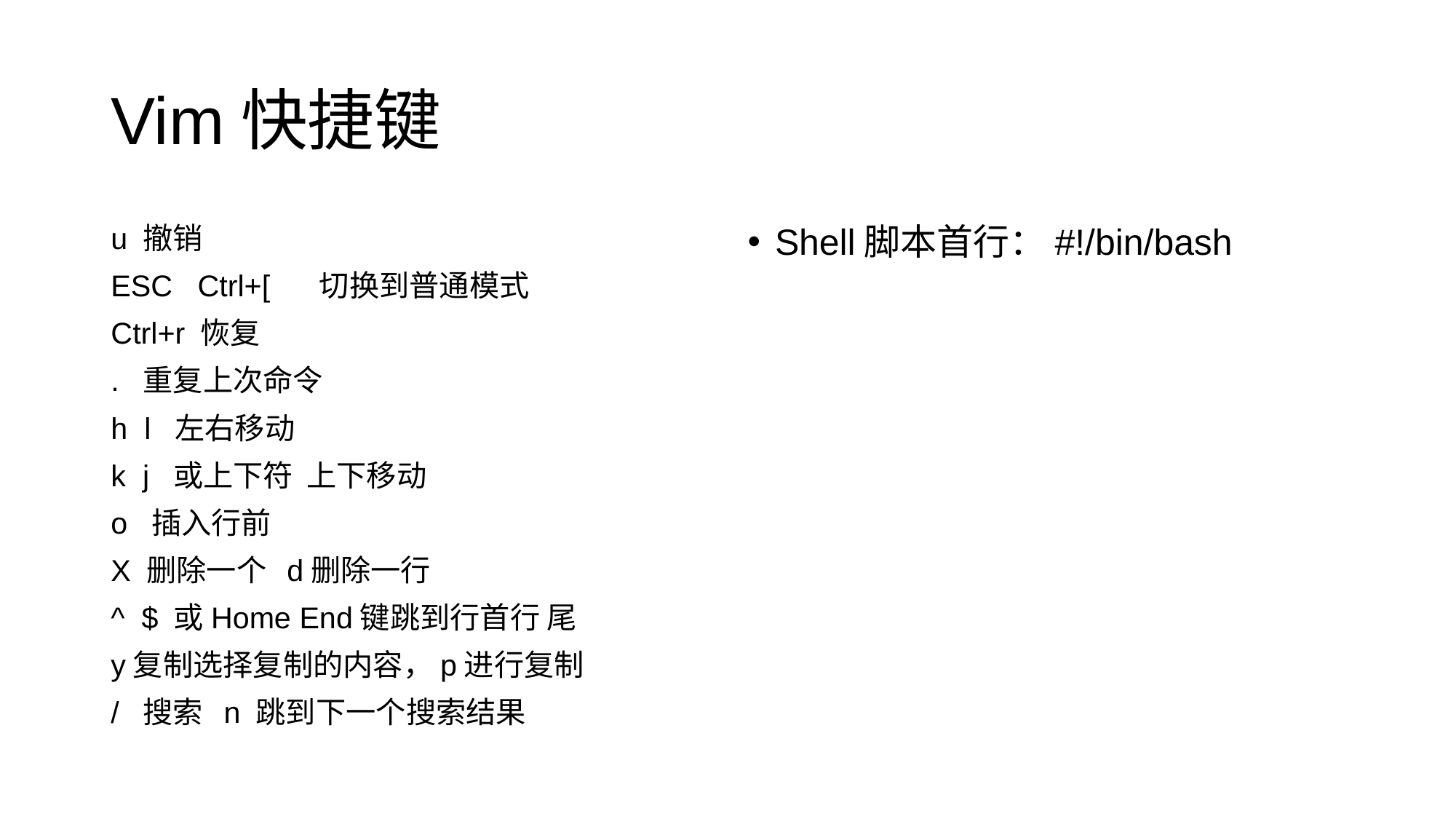

# Vim快捷键
u 撤销
ESC   Ctrl+[     切换到普通模式
Ctrl+r 恢复
.  重复上次命令
h  l  左右移动
k  j  或上下符  上下移动
o  插入行前
X 删除一个  d删除一行
^  $ 或Home End键跳到行首行 尾
y复制选择复制的内容，p进行复制
/  搜索  n 跳到下一个搜索结果
Shell脚本首行：#!/bin/bash